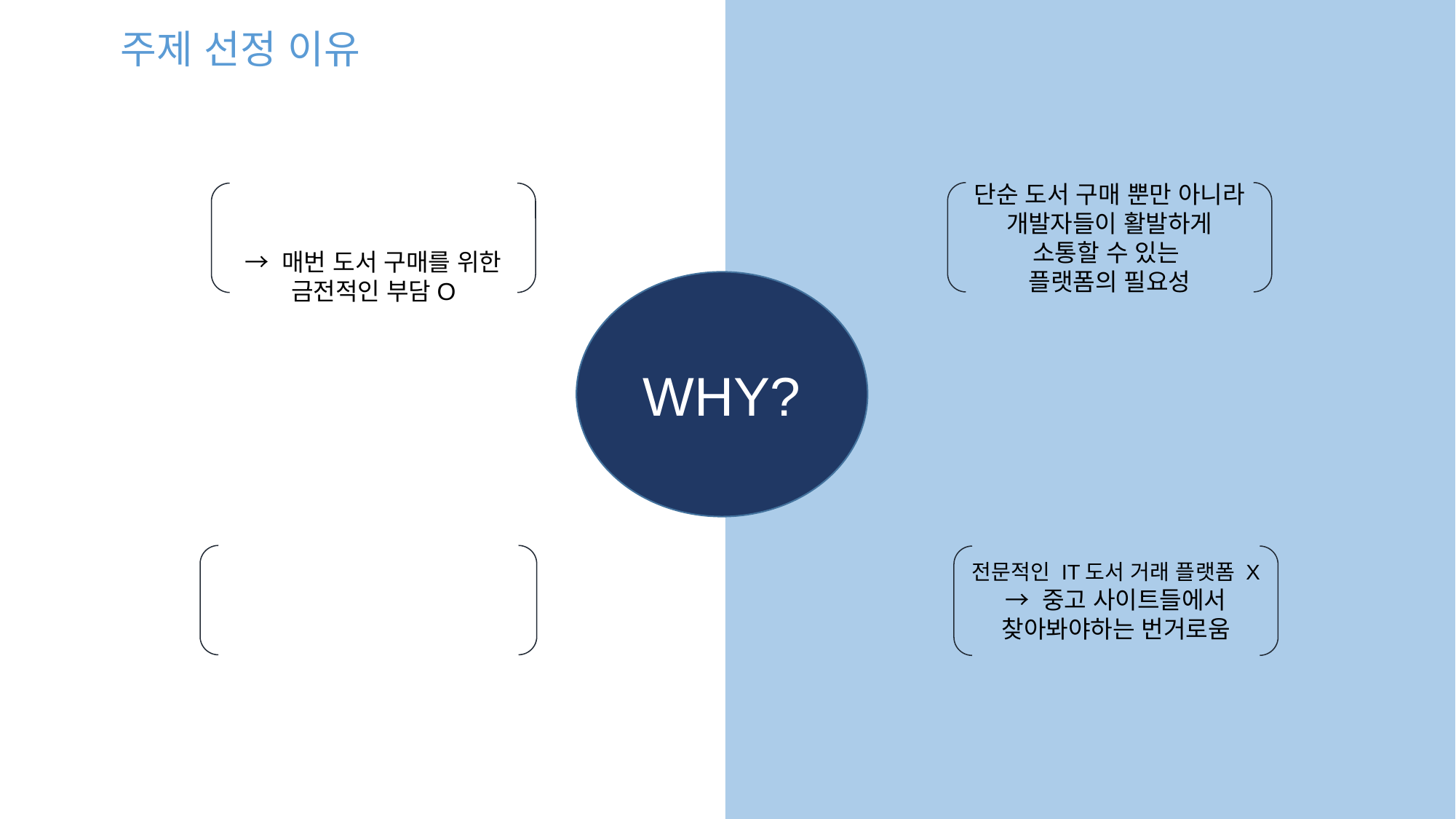

주제 선정 이유

단순 도서 구매 뿐만 아니라
개발자들이 활발하게
소통할 수 있는
플랫폼의 필요성
다양한 IT 개발 언어들이 존재,
사용되는 언어의 변화 속도가 빠름
→ 매번 도서 구매를 위한
금전적인 부담O
WHY?
떠오르는 중고 거래 플랫폼
‘당근 마켓’은 타 지역 간
거래가 안되기 때문에
전문 IT 중고 서적 구매 어려움
전문적인 IT도서 거래 플랫폼 X
→ 중고 사이트들에서 찾아봐야하는 번거로움